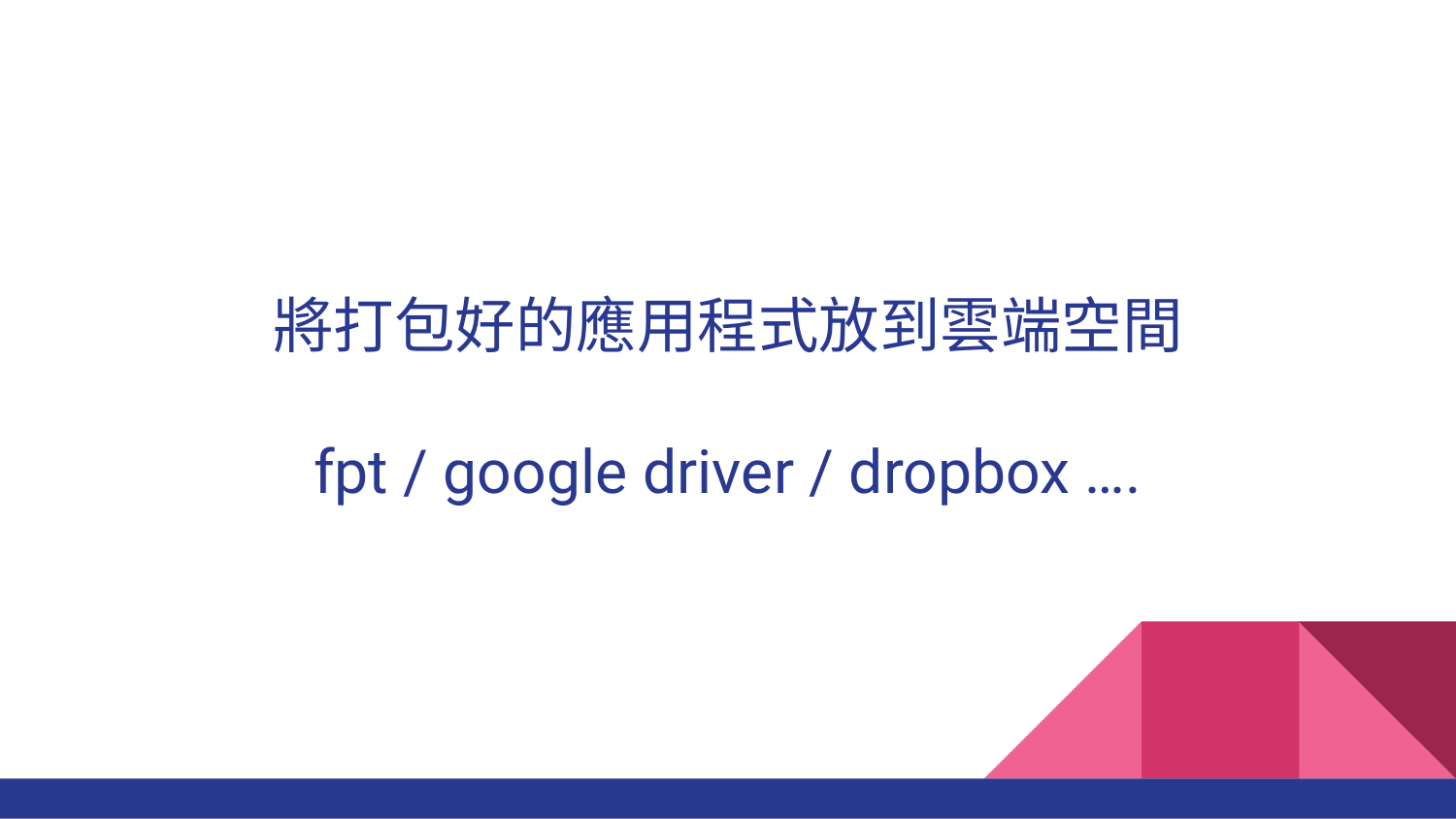

#
將打包好的應用程式放到雲端空間

fpt / google driver / dropbox ….